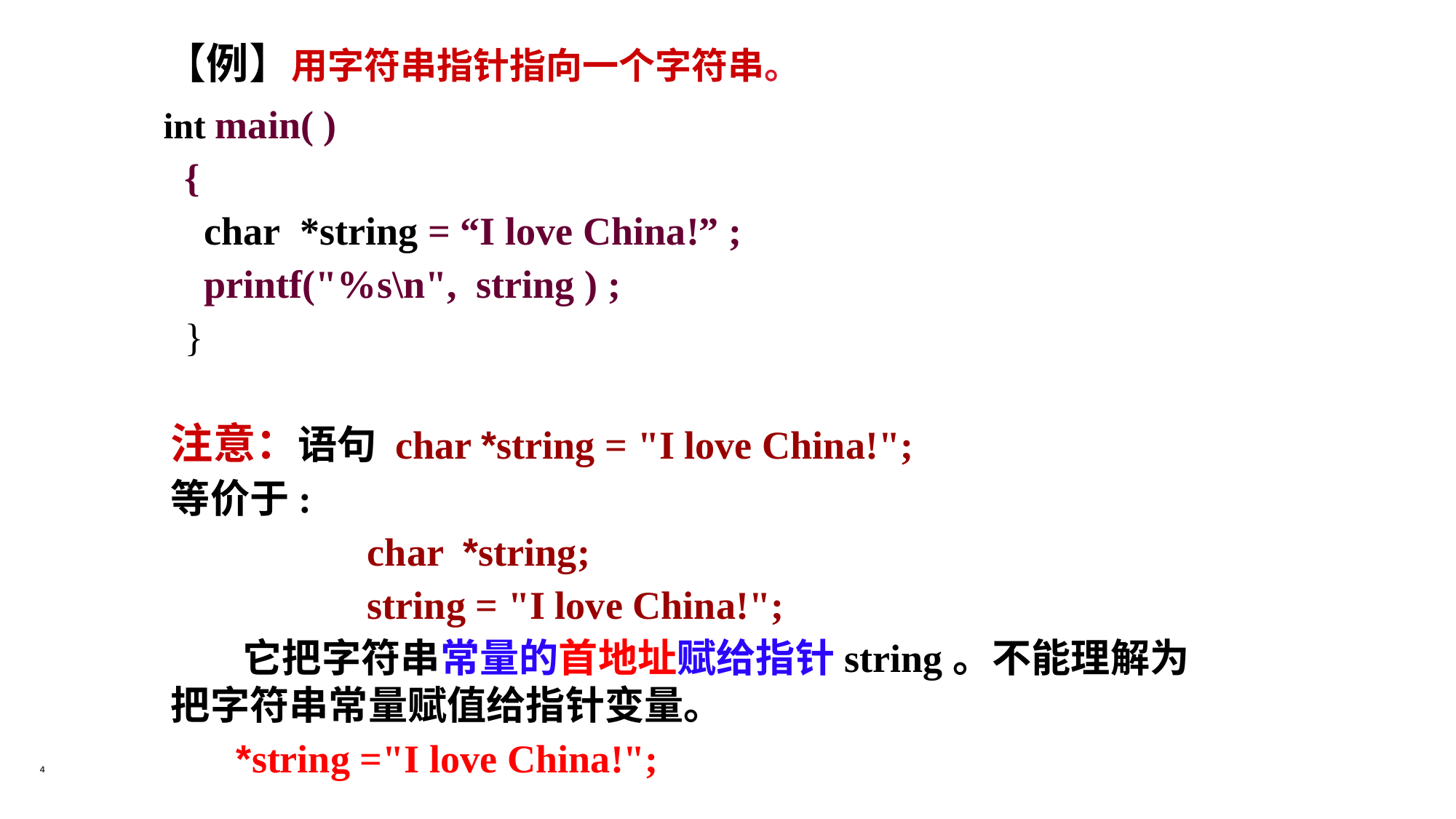

【例】用字符串指针指向一个字符串。
  int main( )
    {
      char  *string = “I love China!” ;
      printf("%s\n",  string ) ;
    }
注意：语句 char *string = "I love China!";
等价于:
                    char  *string;
                    string = "I love China!";
       它把字符串常量的首地址赋给指针string。不能理解为把字符串常量赋值给指针变量。
      *string ="I love China!";
4